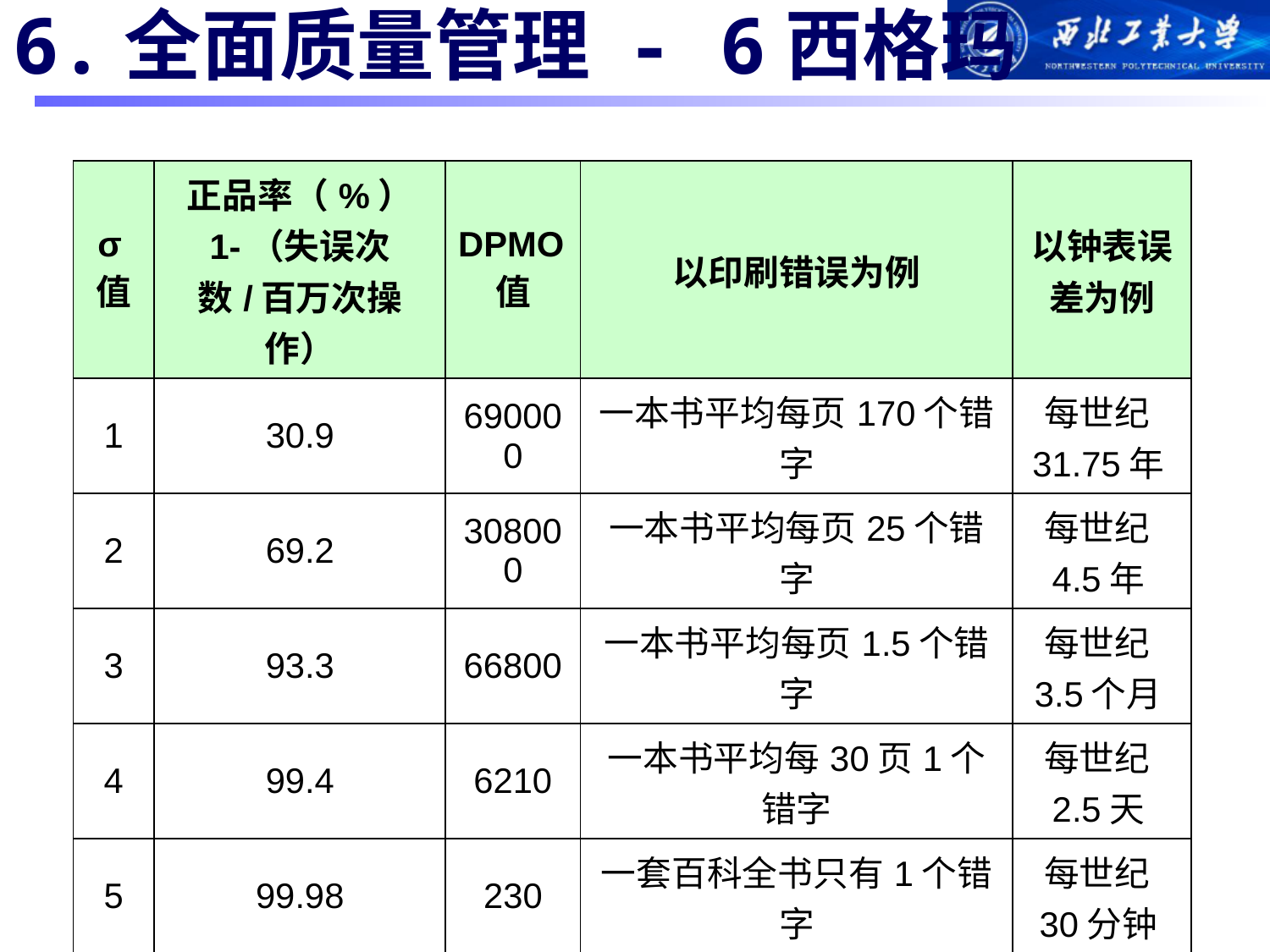

#
6.全面质量管理 - 6西格玛
| σ值 | 正品率（%） 1-（失误次数/百万次操作） | DPMO值 | 以印刷错误为例 | 以钟表误差为例 |
| --- | --- | --- | --- | --- |
| 1 | 30.9 | 690000 | 一本书平均每页170个错字 | 每世纪31.75年 |
| 2 | 69.2 | 308000 | 一本书平均每页25个错字 | 每世纪4.5年 |
| 3 | 93.3 | 66800 | 一本书平均每页1.5个错字 | 每世纪3.5个月 |
| 4 | 99.4 | 6210 | 一本书平均每30页1个错字 | 每世纪2.5天 |
| 5 | 99.98 | 230 | 一套百科全书只有1个错字 | 每世纪30分钟 |
| 6 | 99.9997 | 3.4 | 一个小型图书馆的藏书中只有1个错字 | 每世纪6秒钟 |